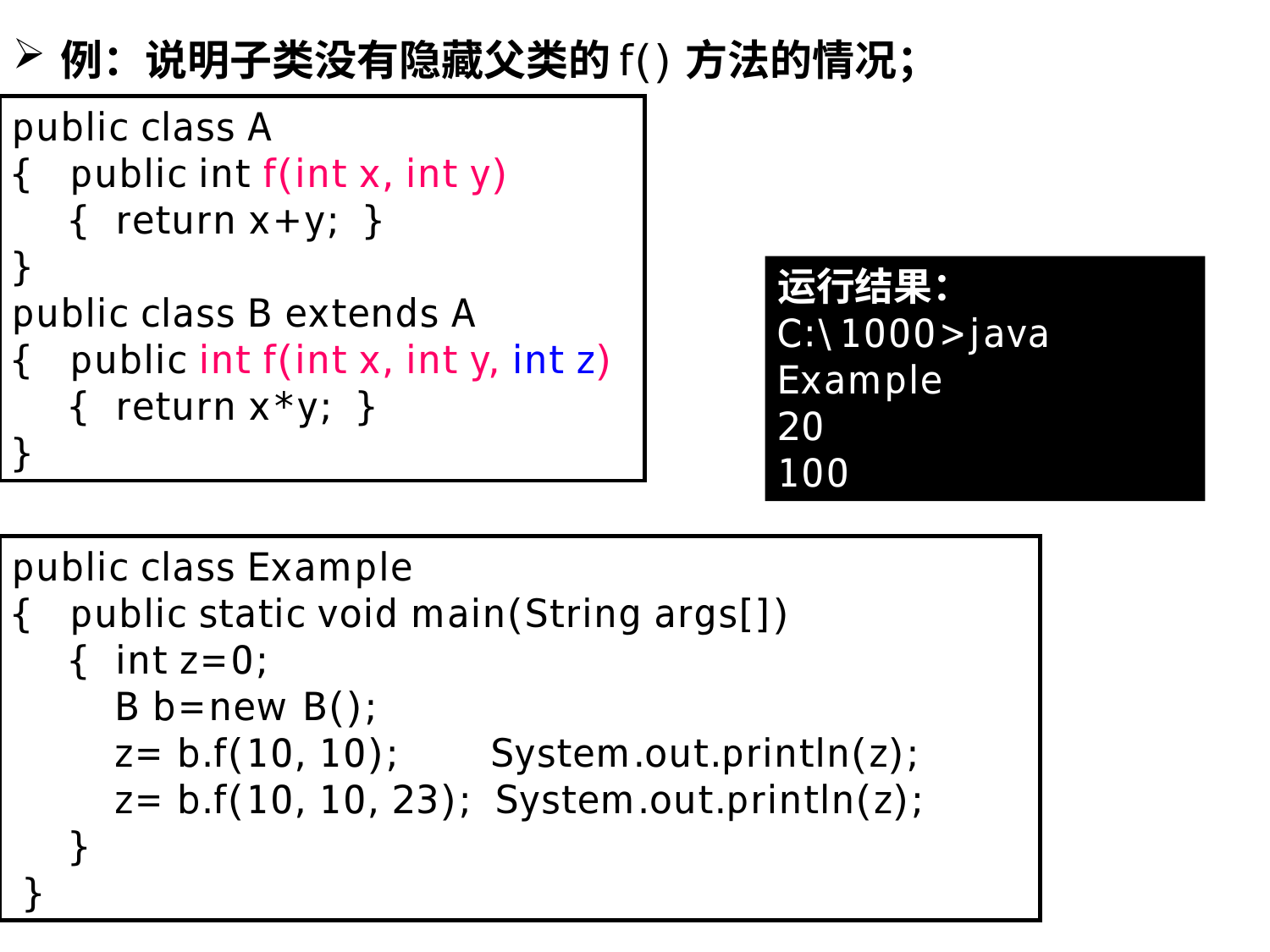

例：说明子类没有隐藏父类的f()方法的情况；
public class A
{   public int f(int x, int y)
     {  return x+y;  }
}
public class B extends A
{   public int f(int x, int y, int z)
     {  return x*y;  }
}
运行结果：
C:\1000>java Example
20
100
public class Example
{   public static void main(String args[])
     {  int z=0;
         B b=new B();
         z= b.f(10, 10);        System.out.println(z);
         z= b.f(10, 10, 23);  System.out.println(z);
     }
 }